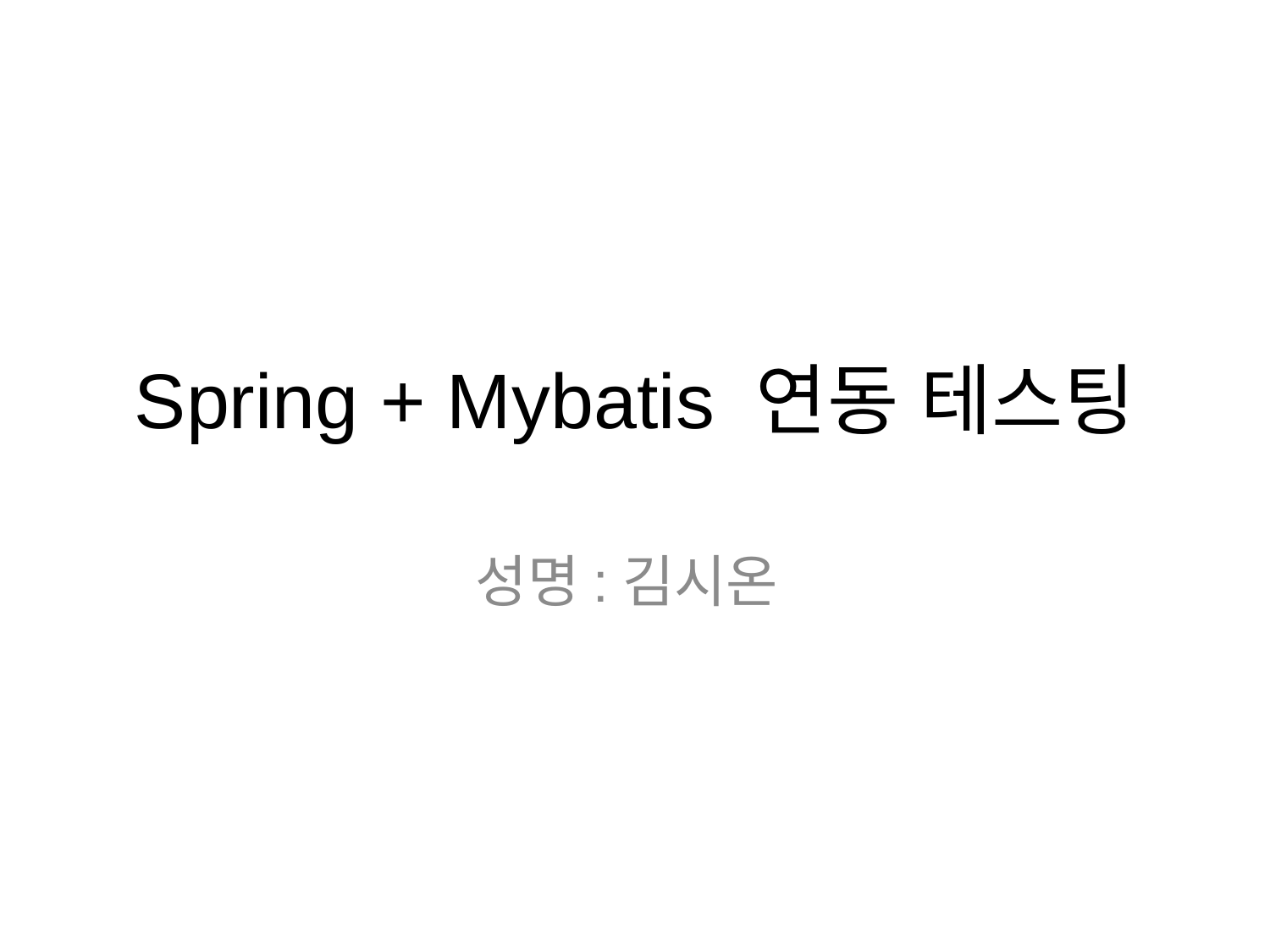

# Spring + Mybatis 연동 테스팅
성명:김시온